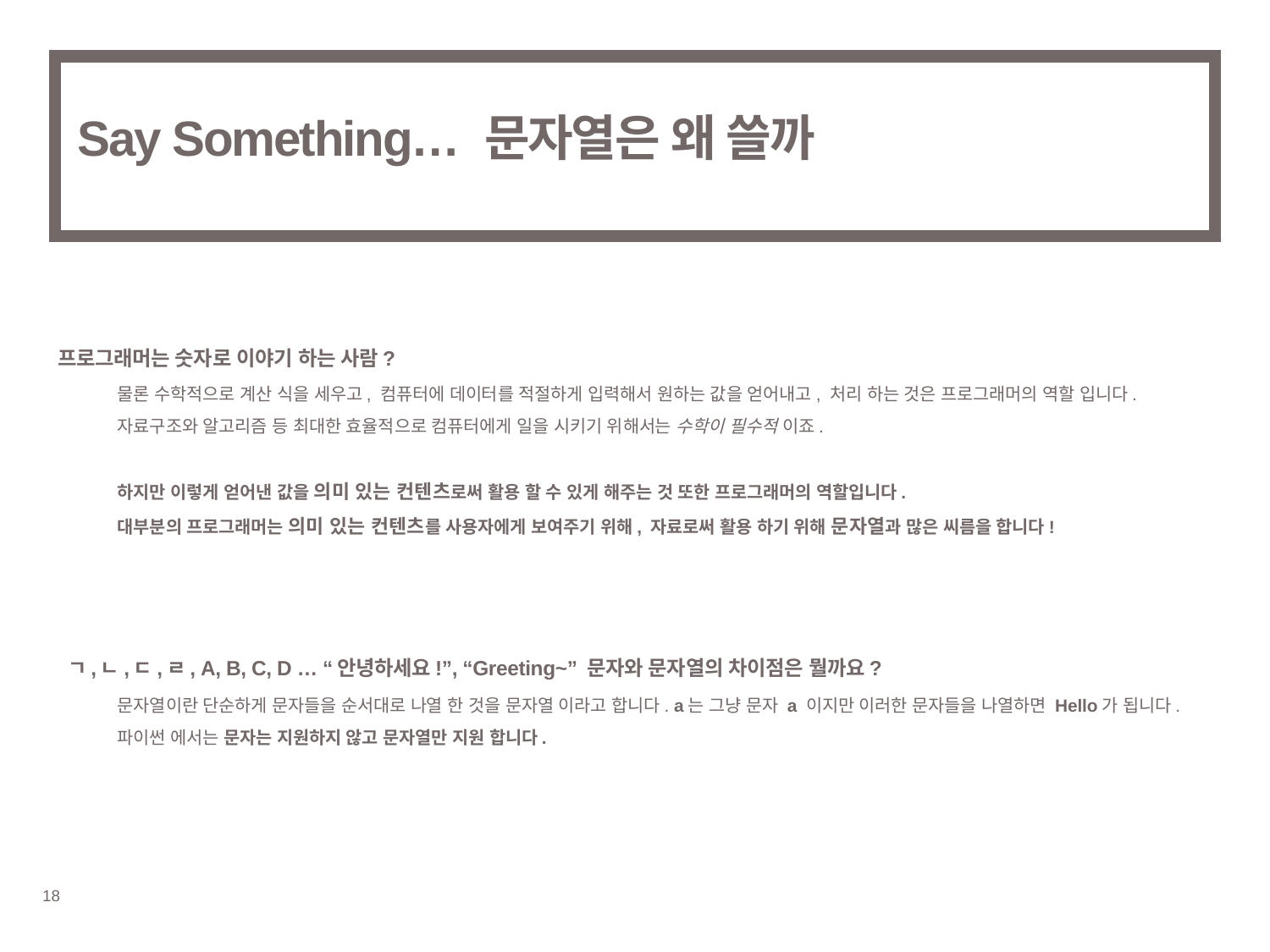

# Say Something… 문자열은 왜 쓸까
프로그래머는 숫자로 이야기 하는 사람?
물론 수학적으로 계산 식을 세우고, 컴퓨터에 데이터를 적절하게 입력해서 원하는 값을 얻어내고, 처리 하는 것은 프로그래머의 역할 입니다.
자료구조와 알고리즘 등 최대한 효율적으로 컴퓨터에게 일을 시키기 위해서는 수학이 필수적 이죠.

하지만 이렇게 얻어낸 값을 의미 있는 컨텐츠로써 활용 할 수 있게 해주는 것 또한 프로그래머의 역할입니다.
대부분의 프로그래머는 의미 있는 컨텐츠를 사용자에게 보여주기 위해, 자료로써 활용 하기 위해 문자열과 많은 씨름을 합니다!
ㄱ,ㄴ,ㄷ,ㄹ, A, B, C, D … “안녕하세요!”, “Greeting~” 문자와 문자열의 차이점은 뭘까요?
문자열이란 단순하게 문자들을 순서대로 나열 한 것을 문자열 이라고 합니다. a는 그냥 문자 a 이지만 이러한 문자들을 나열하면 Hello가 됩니다.
파이썬 에서는 문자는 지원하지 않고 문자열만 지원 합니다.